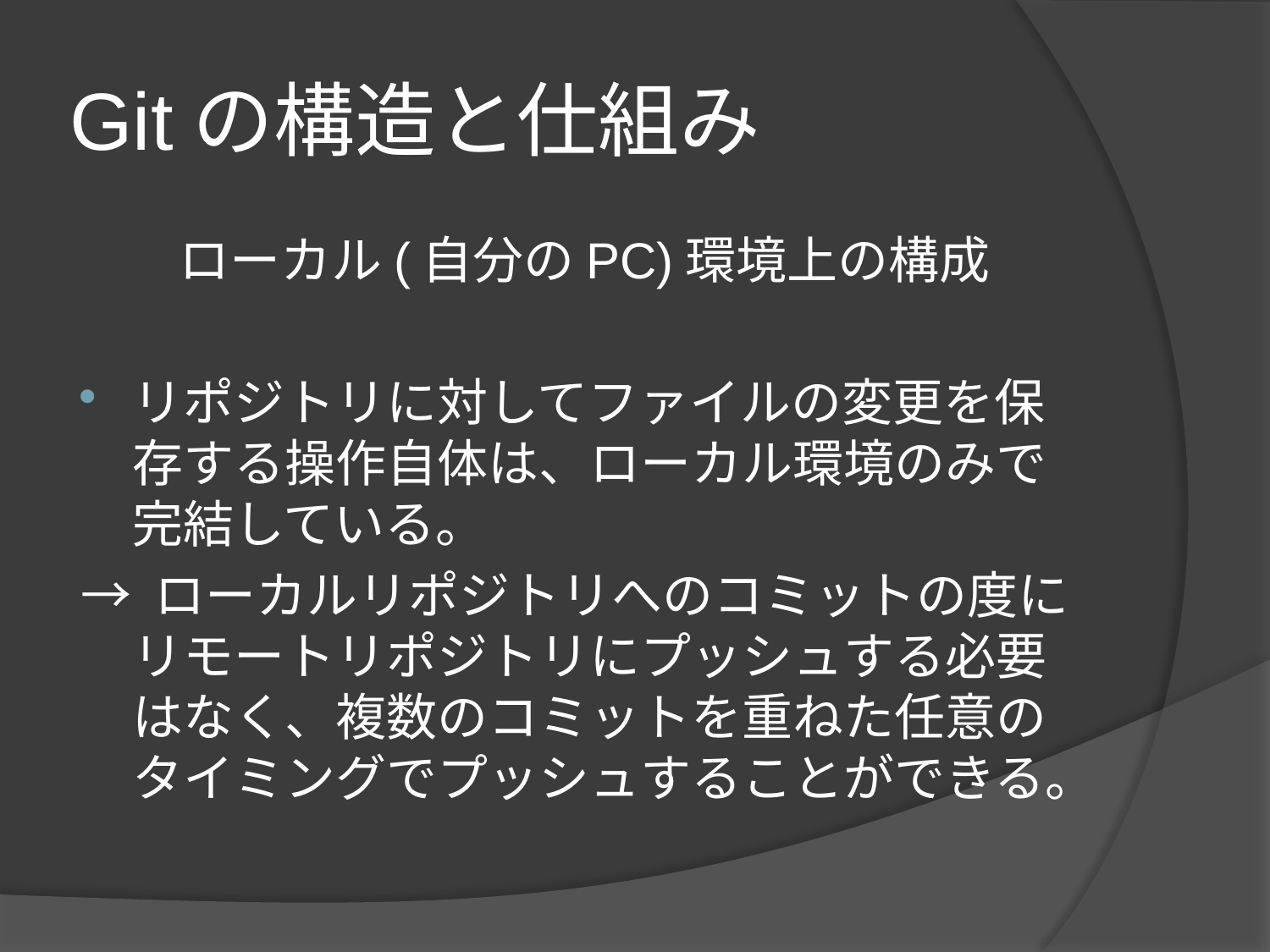

# Gitの構造と仕組み
ローカル(自分のPC)環境上の構成

リポジトリに対してファイルの変更を保存する操作自体は、ローカル環境のみで完結している。
→ ローカルリポジトリへのコミットの度にリモートリポジトリにプッシュする必要はなく、複数のコミットを重ねた任意のタイミングでプッシュすることができる。